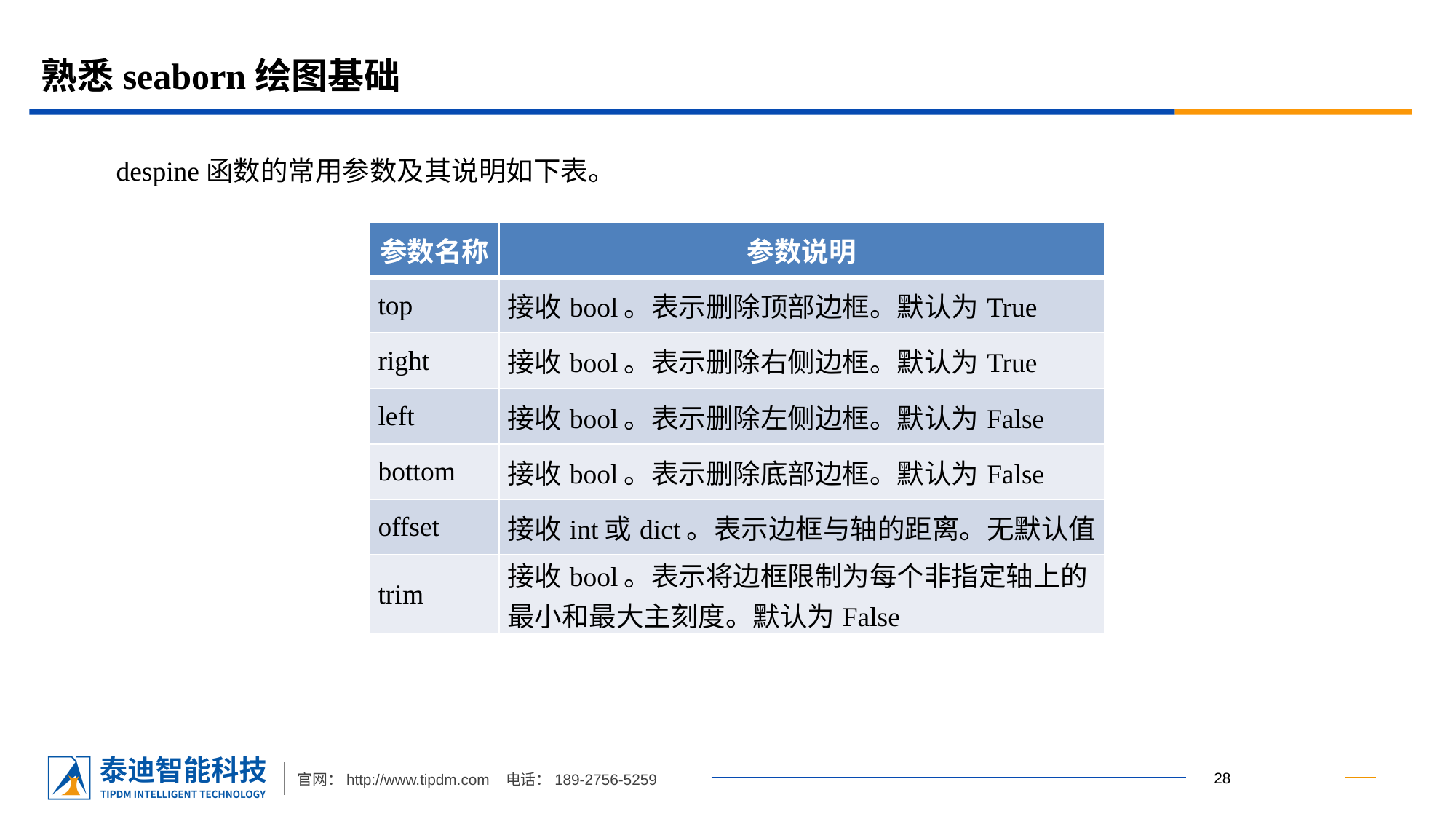

# 熟悉seaborn绘图基础
despine函数的常用参数及其说明如下表。

| 参数名称 | 参数说明 |
| --- | --- |
| top | 接收bool。表示删除顶部边框。默认为True |
| right | 接收bool。表示删除右侧边框。默认为True |
| left | 接收bool。表示删除左侧边框。默认为False |
| bottom | 接收bool。表示删除底部边框。默认为False |
| offset | 接收int或dict。表示边框与轴的距离。无默认值 |
| trim | 接收bool。表示将边框限制为每个非指定轴上的最小和最大主刻度。默认为False |